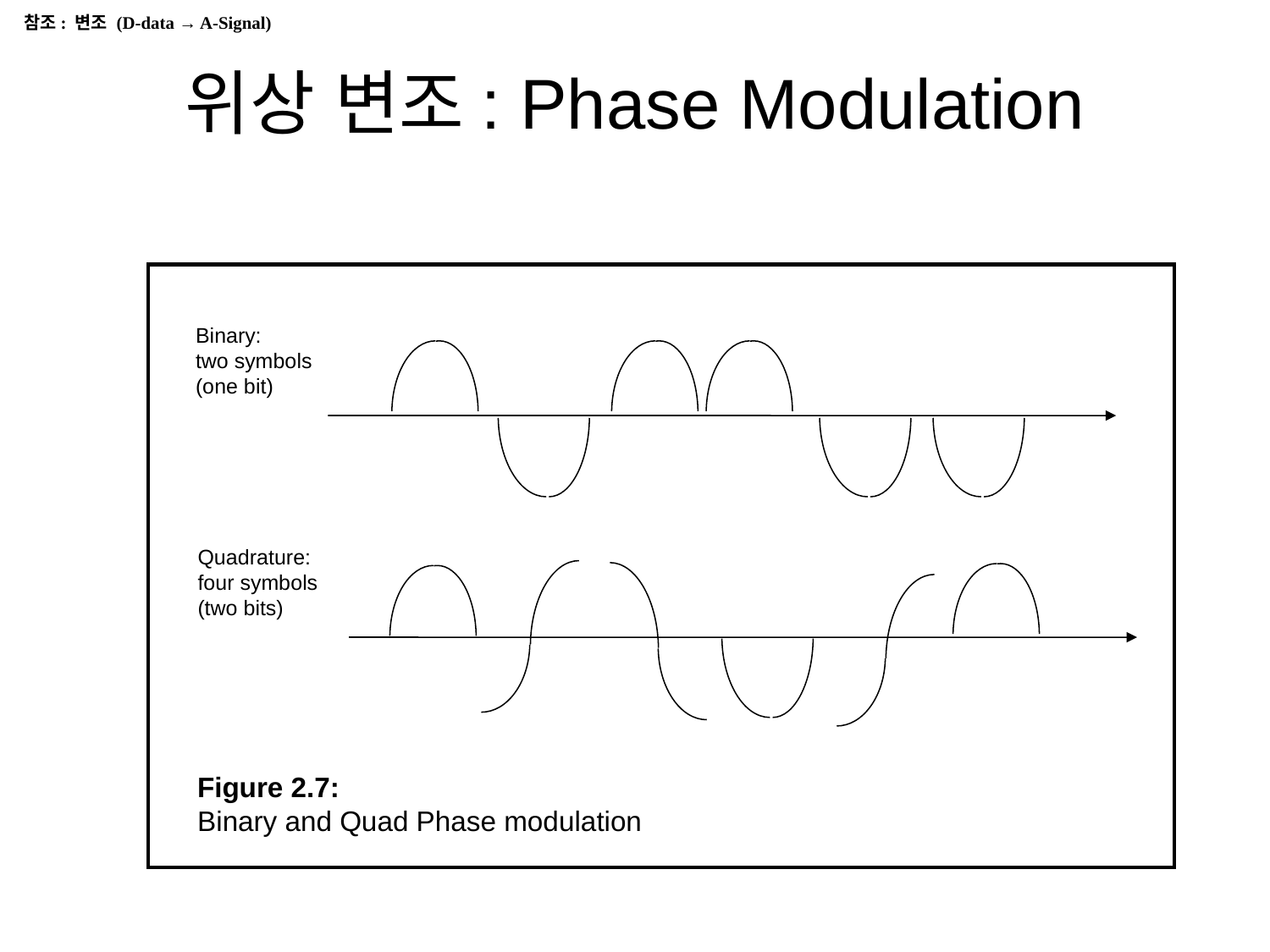

참조: 변조 (D-data → A-Signal)
# 위상 변조: Phase Modulation

Binary:
two symbols
(one bit)

Quadrature:
four symbols
(two bits)

Figure 2.7:
Binary and Quad Phase modulation